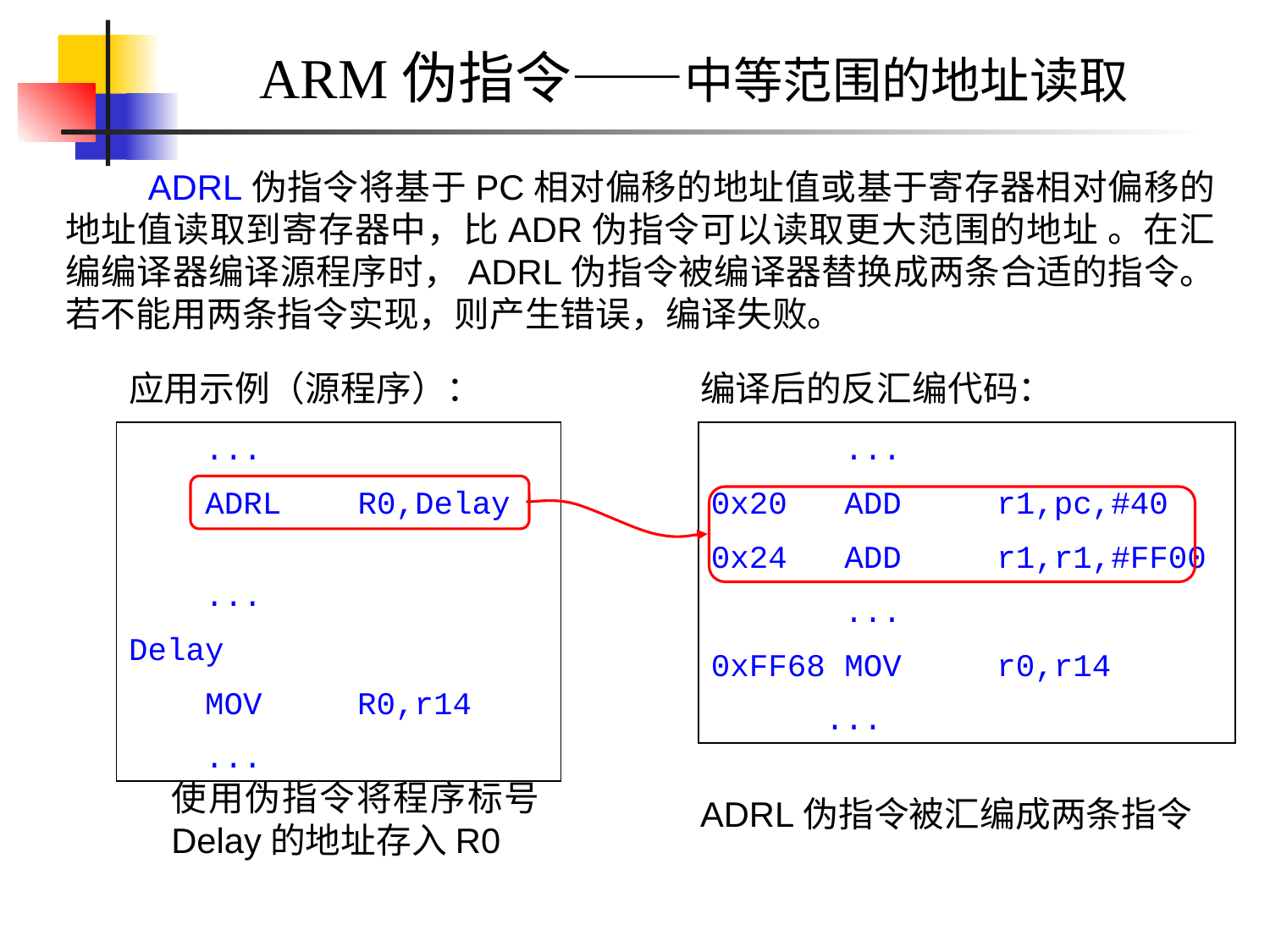

ARM伪指令——中等范围的地址读取
        ADRL伪指令将基于PC相对偏移的地址值或基于寄存器相对偏移的地址值读取到寄存器中，比ADR伪指令可以读取更大范围的地址 。在汇编编译器编译源程序时，ADRL伪指令被编译器替换成两条合适的指令。若不能用两条指令实现，则产生错误，编译失败。
应用示例（源程序）：
编译后的反汇编代码：
    ...
    ADRL    R0,Delay
    ...
Delay
    MOV     R0,r14
    ...
       ...
0x20   ADD     r1,pc,#40
0x24   ADD     r1,r1,#FF00
       ...
0xFF68 MOV     r0,r14
      ...

使用伪指令将程序标号Delay的地址存入R0
ADRL伪指令被汇编成两条指令